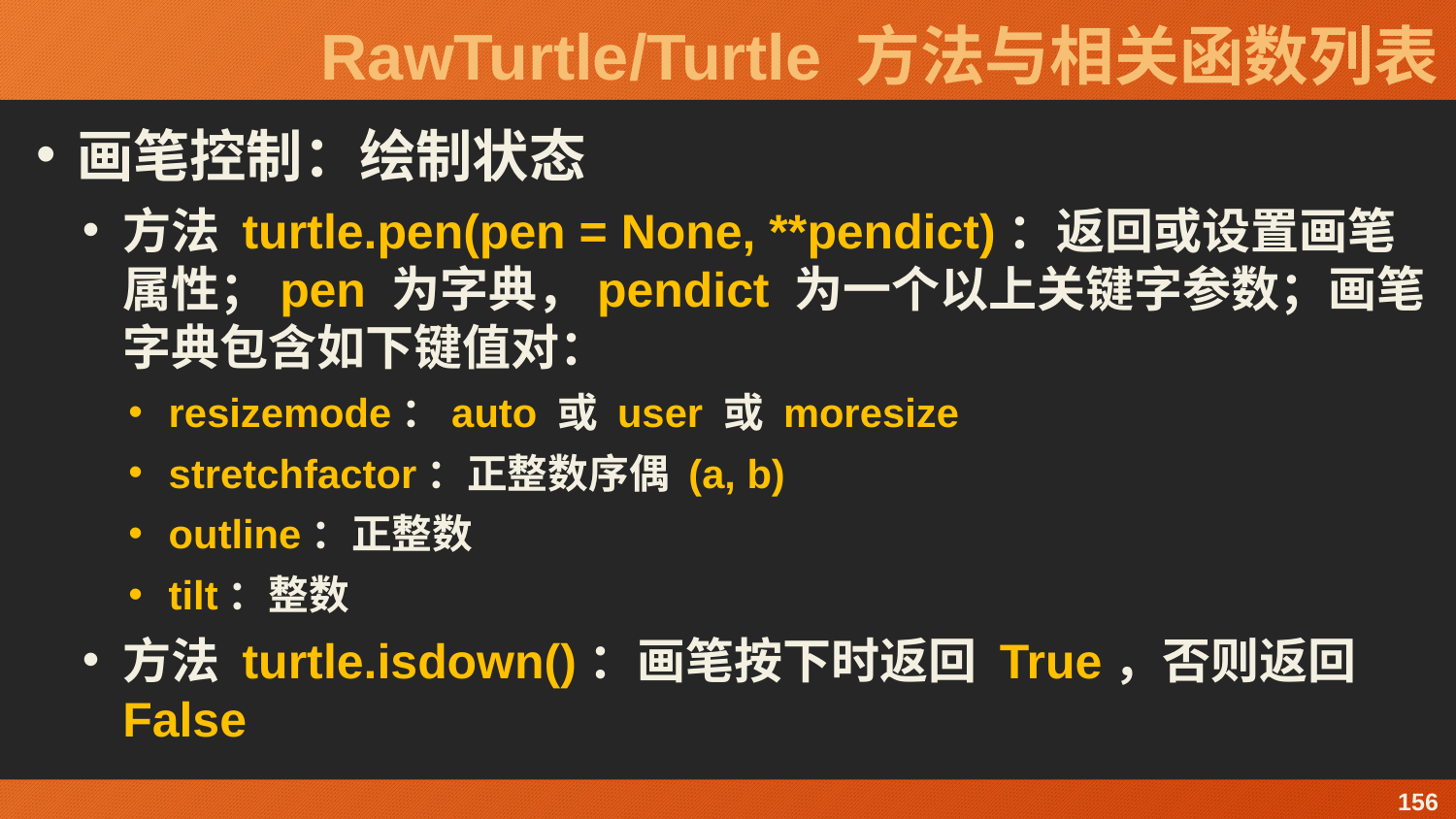

# RawTurtle/Turtle 方法与相关函数列表
画笔控制：绘制状态
方法 turtle.pen(pen = None, **pendict)：返回或设置画笔属性；pen 为字典，pendict 为一个以上关键字参数；画笔字典包含如下键值对：
resizemode：auto 或 user 或 moresize
stretchfactor：正整数序偶 (a, b)
outline：正整数
tilt：整数
方法 turtle.isdown()：画笔按下时返回 True，否则返回 False
156